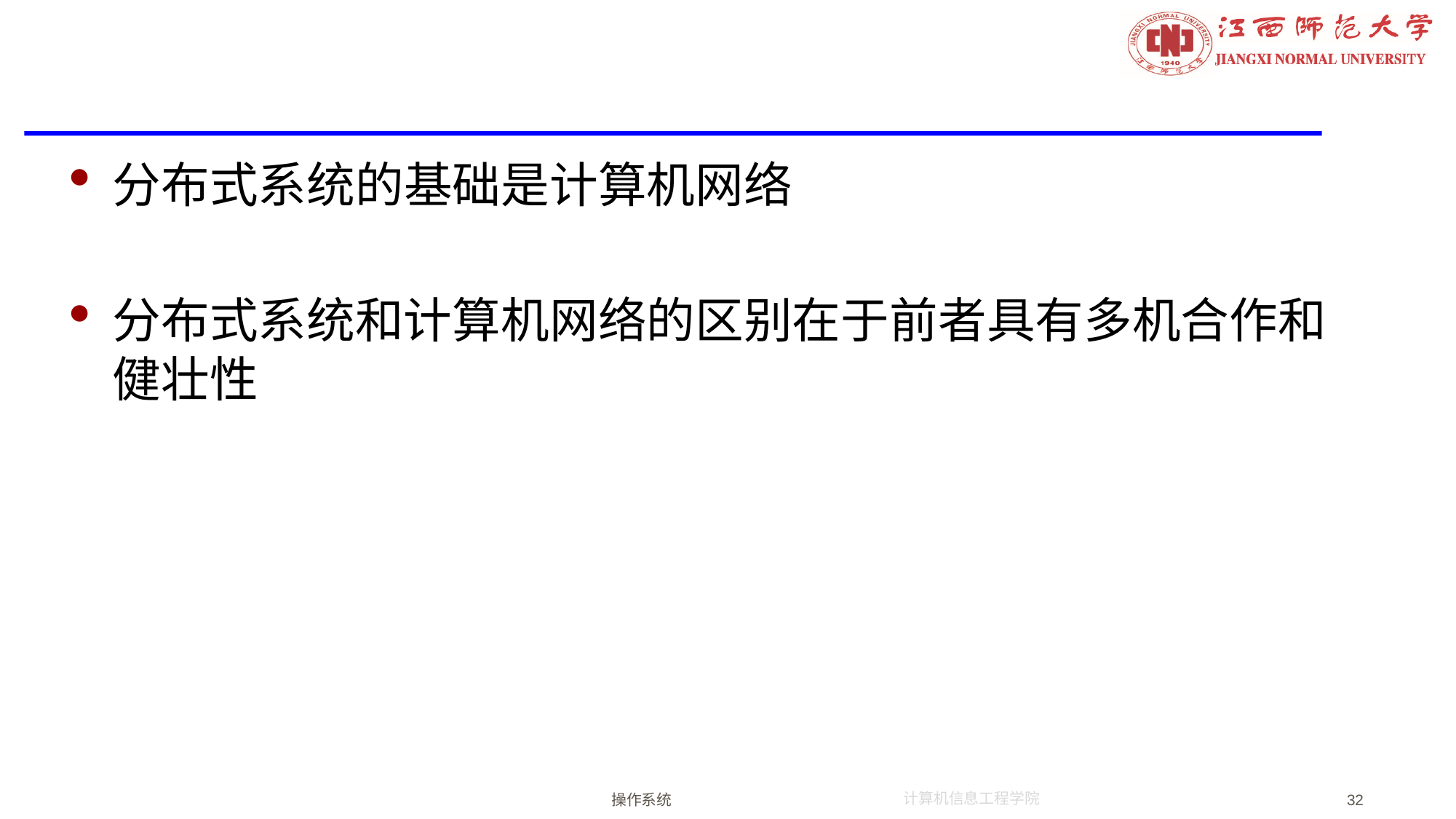

#
分布式系统的基础是计算机网络

分布式系统和计算机网络的区别在于前者具有多机合作和健壮性

操作系统
32